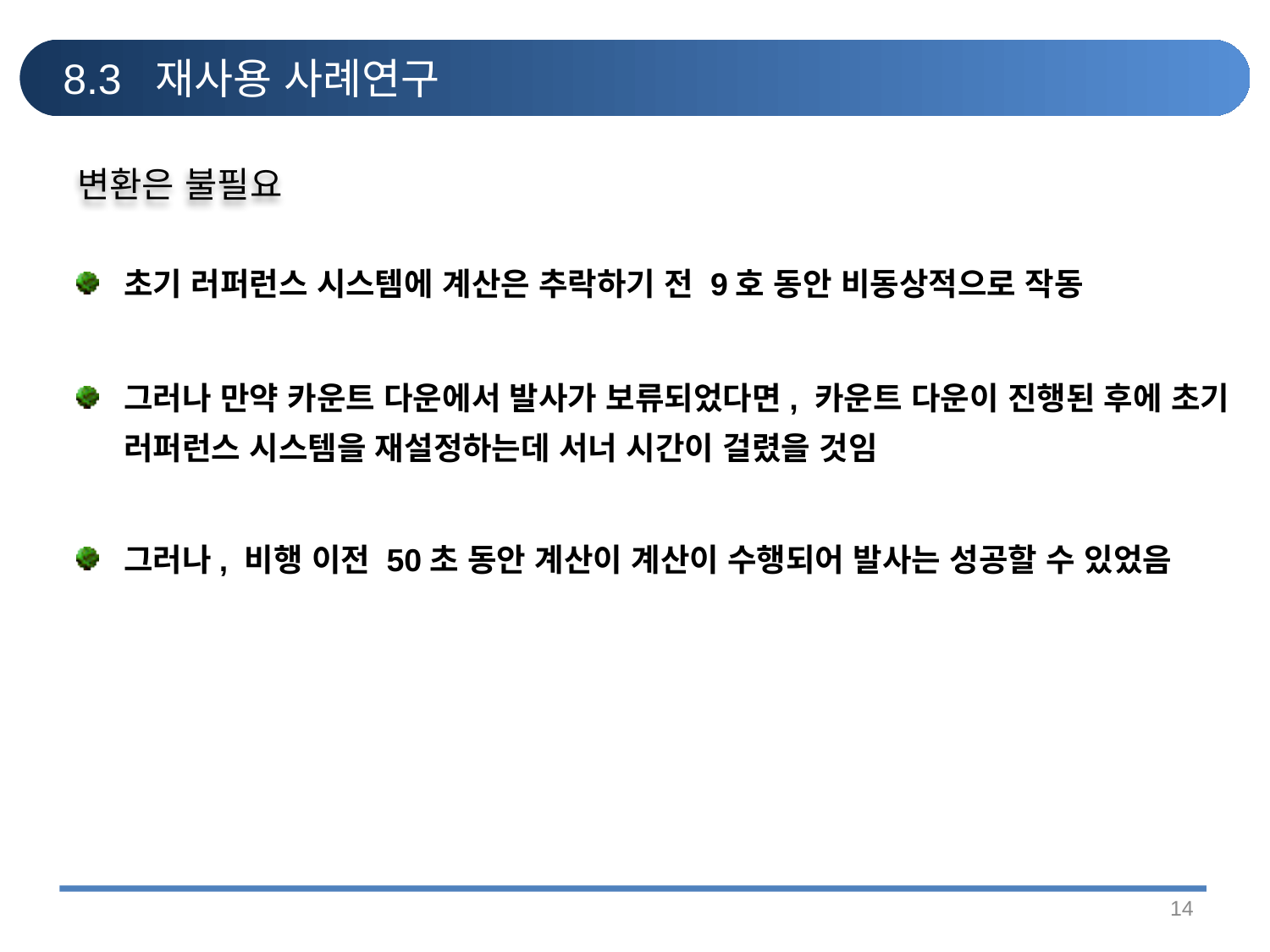

# 8.3  재사용 사례연구
변환은 불필요
초기 러퍼런스 시스템에 계산은 추락하기 전 9호 동안 비동상적으로 작동

그러나 만약 카운트 다운에서 발사가 보류되었다면, 카운트 다운이 진행된 후에 초기 러퍼런스 시스템을 재설정하는데 서너 시간이 걸렸을 것임

그러나, 비행 이전 50초 동안 계산이 계산이 수행되어 발사는 성공할 수 있었음
14